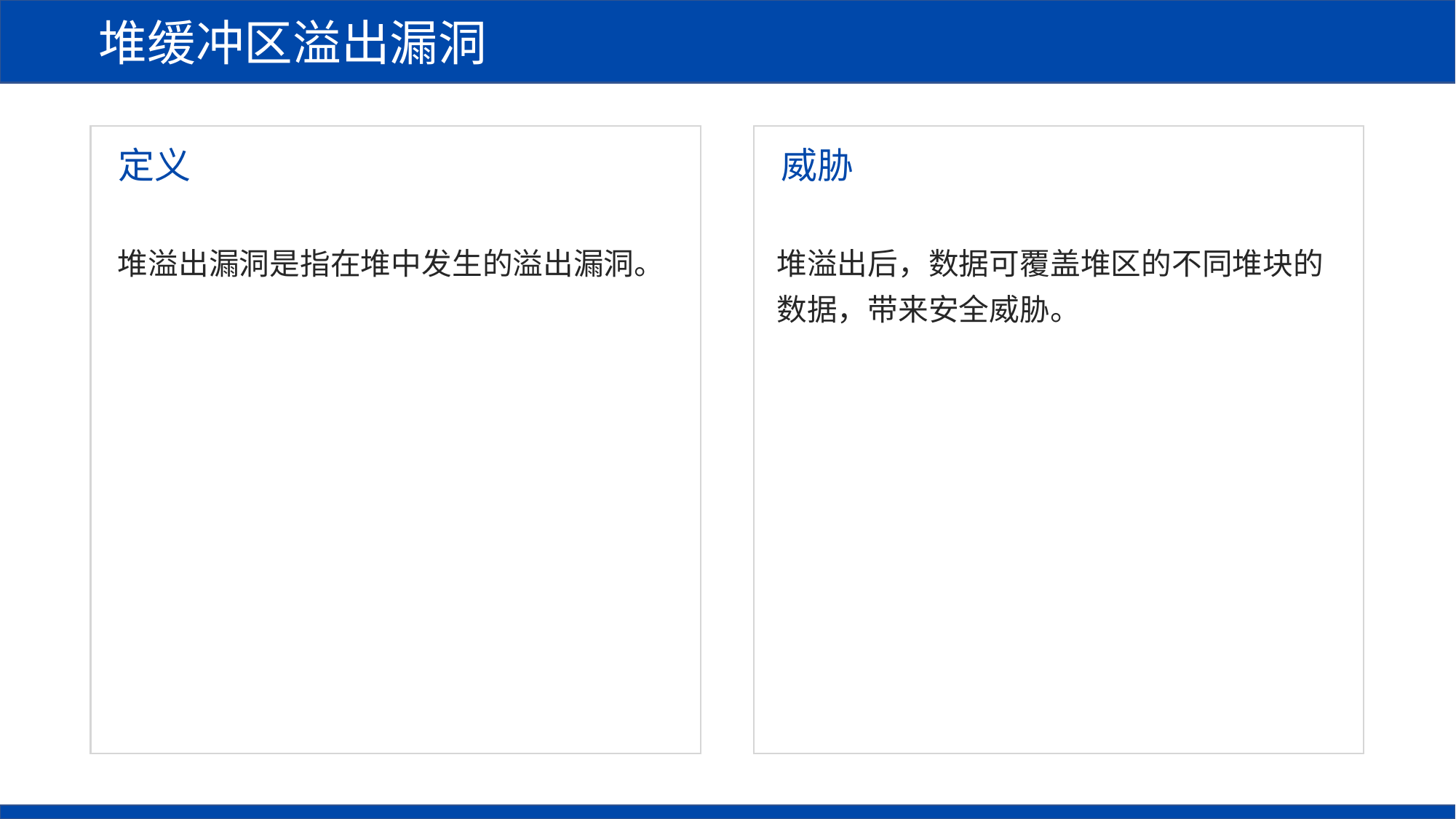

堆缓冲区溢出漏洞

定义
威胁
堆溢出漏洞是指在堆中发生的溢出漏洞。
堆溢出后，数据可覆盖堆区的不同堆块的数据，带来安全威胁。